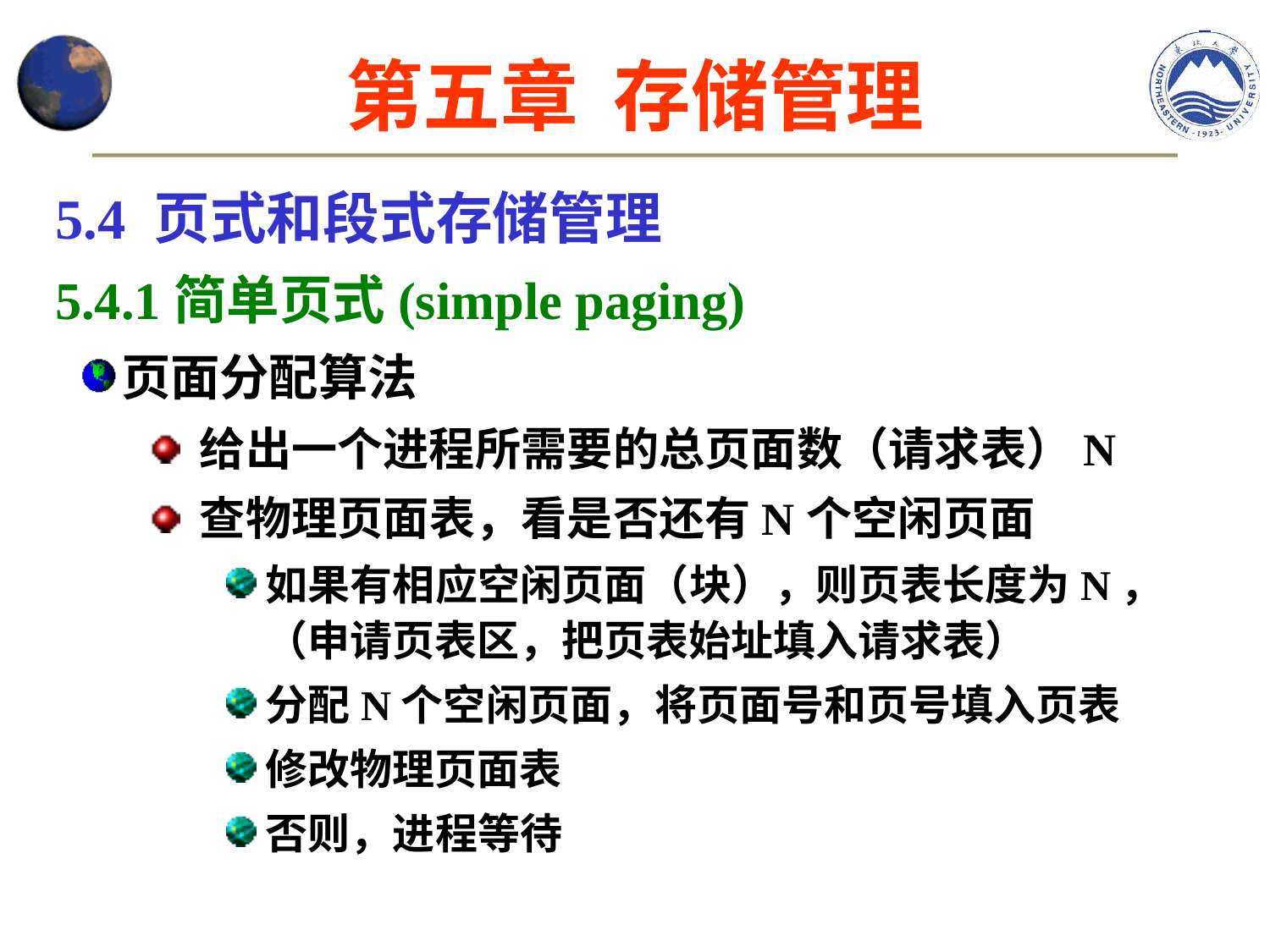

第五章  存储管理
5.4 页式和段式存储管理
5.4.1简单页式(simple paging)
页面分配算法
给出一个进程所需要的总页面数（请求表）N
查物理页面表，看是否还有N个空闲页面
如果有相应空闲页面（块），则页表长度为N，（申请页表区，把页表始址填入请求表）
分配N个空闲页面，将页面号和页号填入页表
修改物理页面表
否则，进程等待